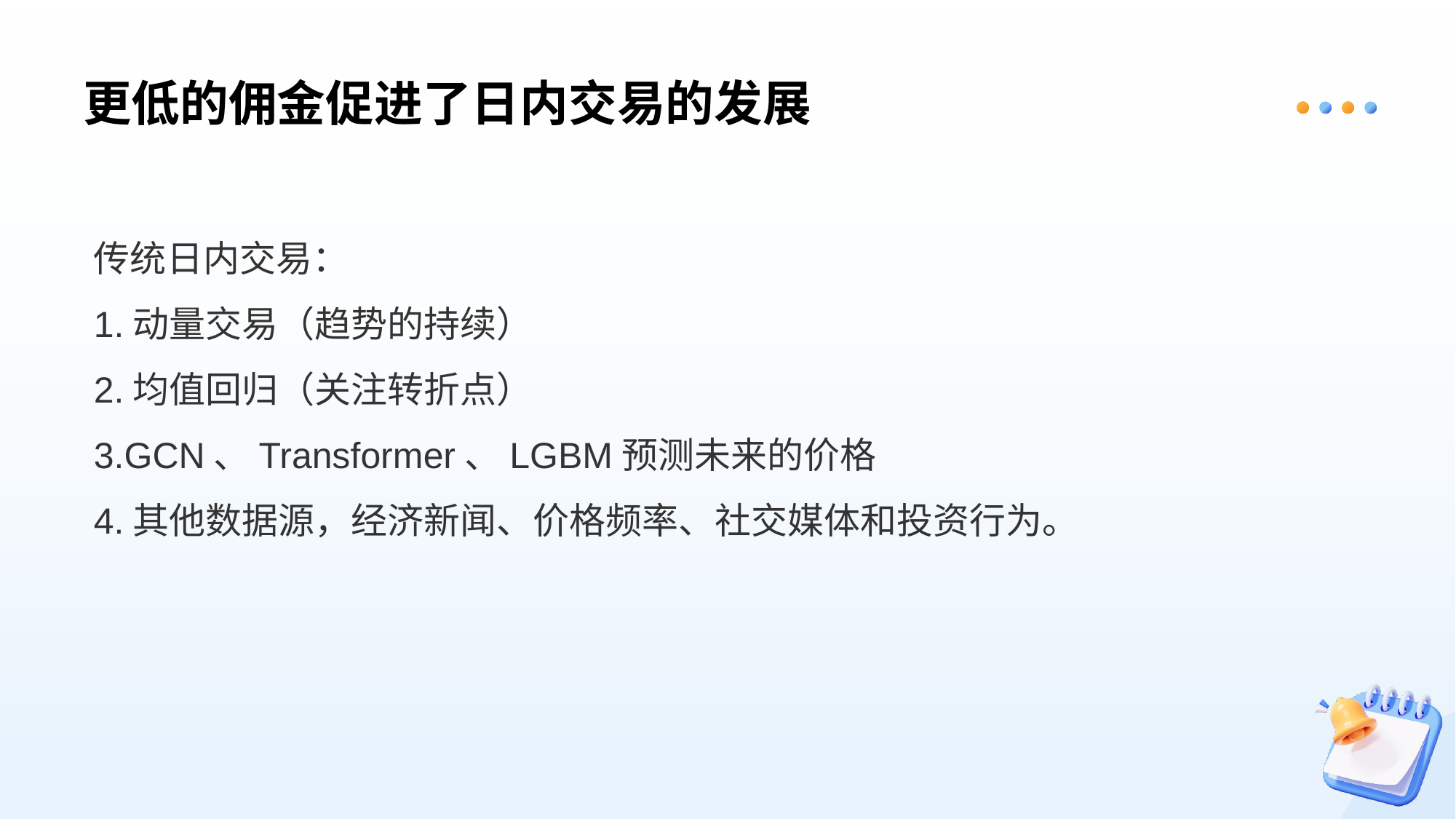

# 更低的佣金促进了日内交易的发展
传统日内交易：
1.动量交易（趋势的持续）
2.均值回归（关注转折点）
3.GCN、Transformer、LGBM预测未来的价格
4.其他数据源，经济新闻、价格频率、社交媒体和投资行为。